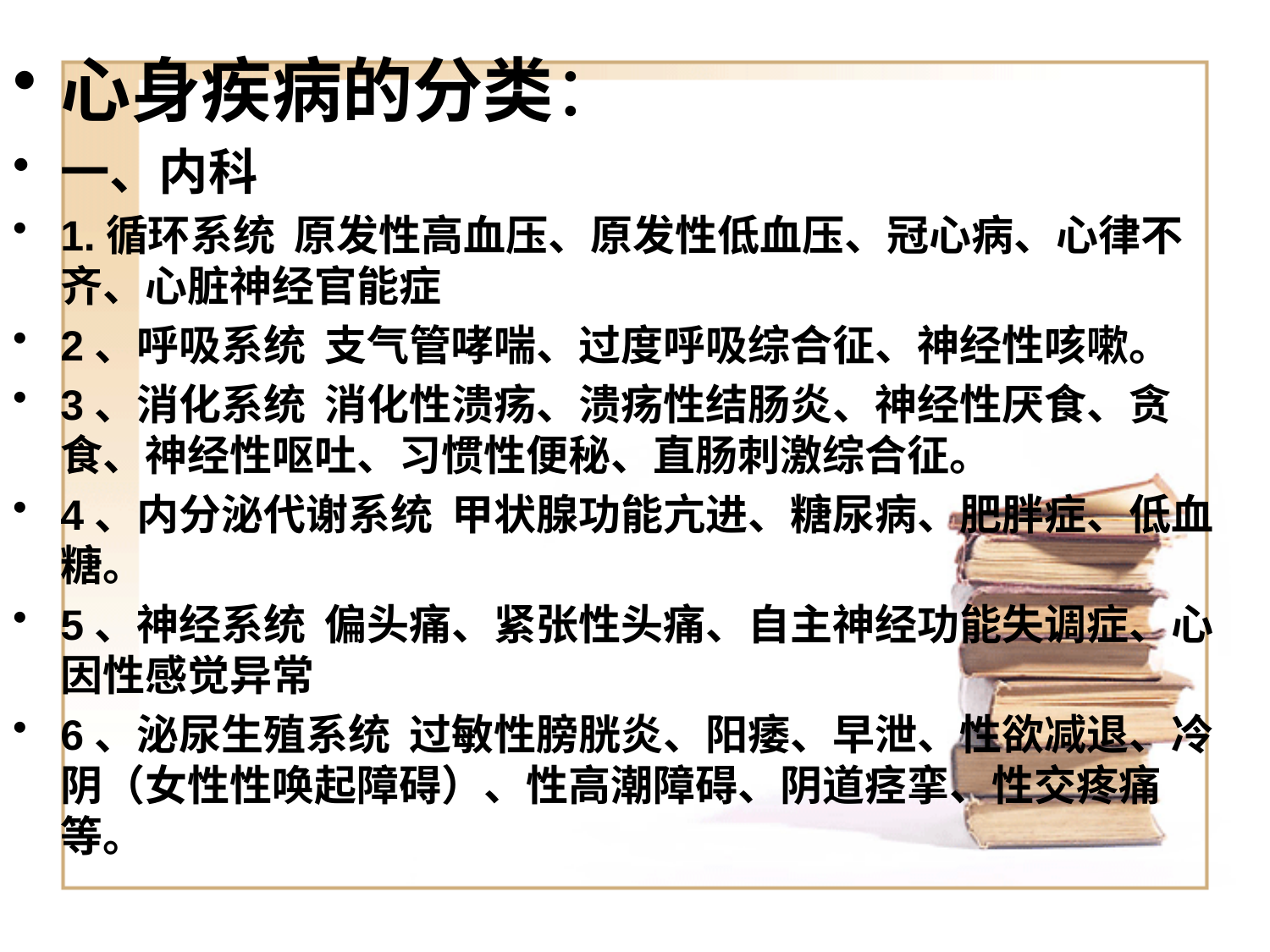

# 心身疾病的分类：
一、内科
1.循环系统  原发性高血压、原发性低血压、冠心病、心律不齐、心脏神经官能症
2、呼吸系统  支气管哮喘、过度呼吸综合征、神经性咳嗽。
3、消化系统  消化性溃疡、溃疡性结肠炎、神经性厌食、贪食、神经性呕吐、习惯性便秘、直肠刺激综合征。
4、内分泌代谢系统  甲状腺功能亢进、糖尿病、肥胖症、低血糖。
5、神经系统  偏头痛、紧张性头痛、自主神经功能失调症、心因性感觉异常
6、泌尿生殖系统  过敏性膀胱炎、阳痿、早泄、性欲减退、冷阴（女性性唤起障碍）、性高潮障碍、阴道痉挛、性交疼痛等。